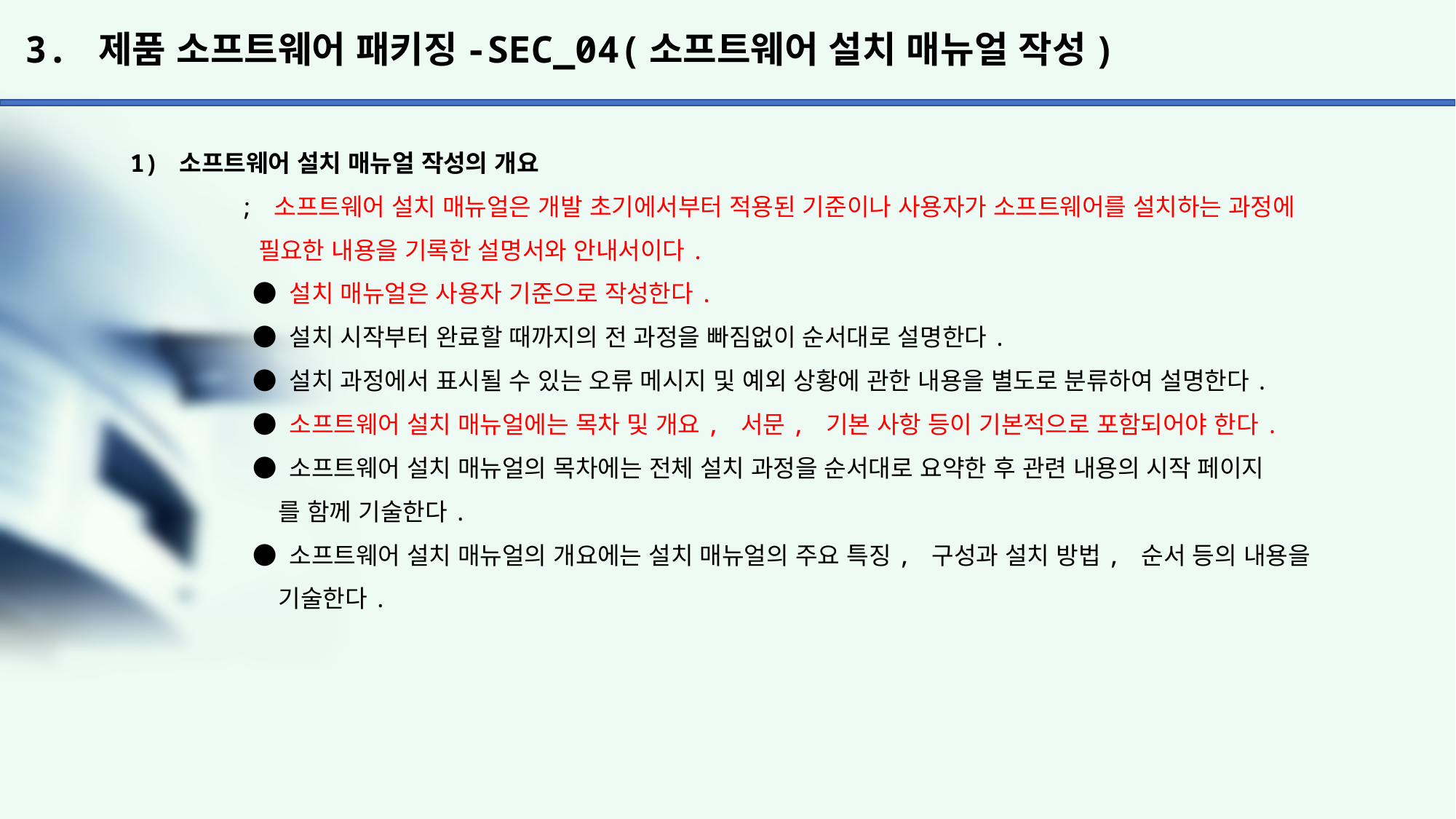

# 3. 제품 소프트웨어 패키징-SEC_04(소프트웨어 설치 매뉴얼 작성)
1) 소프트웨어 설치 매뉴얼 작성의 개요
	; 소프트웨어 설치 매뉴얼은 개발 초기에서부터 적용된 기준이나 사용자가 소프트웨어를 설치하는 과정에
	  필요한 내용을 기록한 설명서와 안내서이다.
	  ● 설치 매뉴얼은 사용자 기준으로 작성한다.
	  ● 설치 시작부터 완료할 때까지의 전 과정을 빠짐없이 순서대로 설명한다.
	  ● 설치 과정에서 표시될 수 있는 오류 메시지 및 예외 상황에 관한 내용을 별도로 분류하여 설명한다.
	  ● 소프트웨어 설치 매뉴얼에는 목차 및 개요, 서문, 기본 사항 등이 기본적으로 포함되어야 한다.
	  ● 소프트웨어 설치 매뉴얼의 목차에는 전체 설치 과정을 순서대로 요약한 후 관련 내용의 시작 페이지
	     를 함께 기술한다.
	  ● 소프트웨어 설치 매뉴얼의 개요에는 설치 매뉴얼의 주요 특징, 구성과 설치 방법, 순서 등의 내용을
	     기술한다.